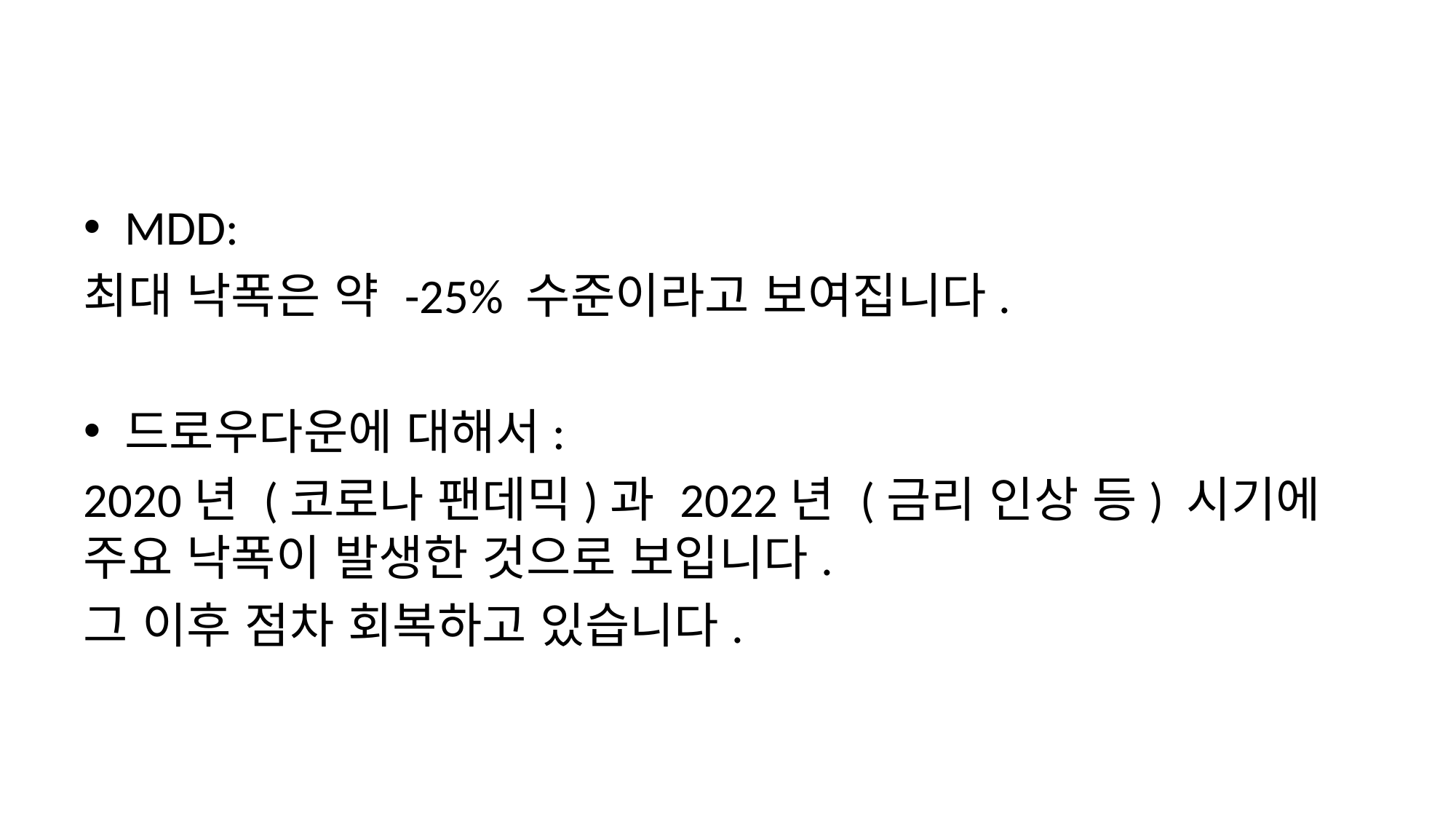

#
MDD:
최대 낙폭은 약 -25% 수준이라고 보여집니다.

드로우다운에 대해서:
2020년 (코로나 팬데믹)과 2022년 (금리 인상 등) 시기에 주요 낙폭이 발생한 것으로 보입니다.
그 이후 점차 회복하고 있습니다.